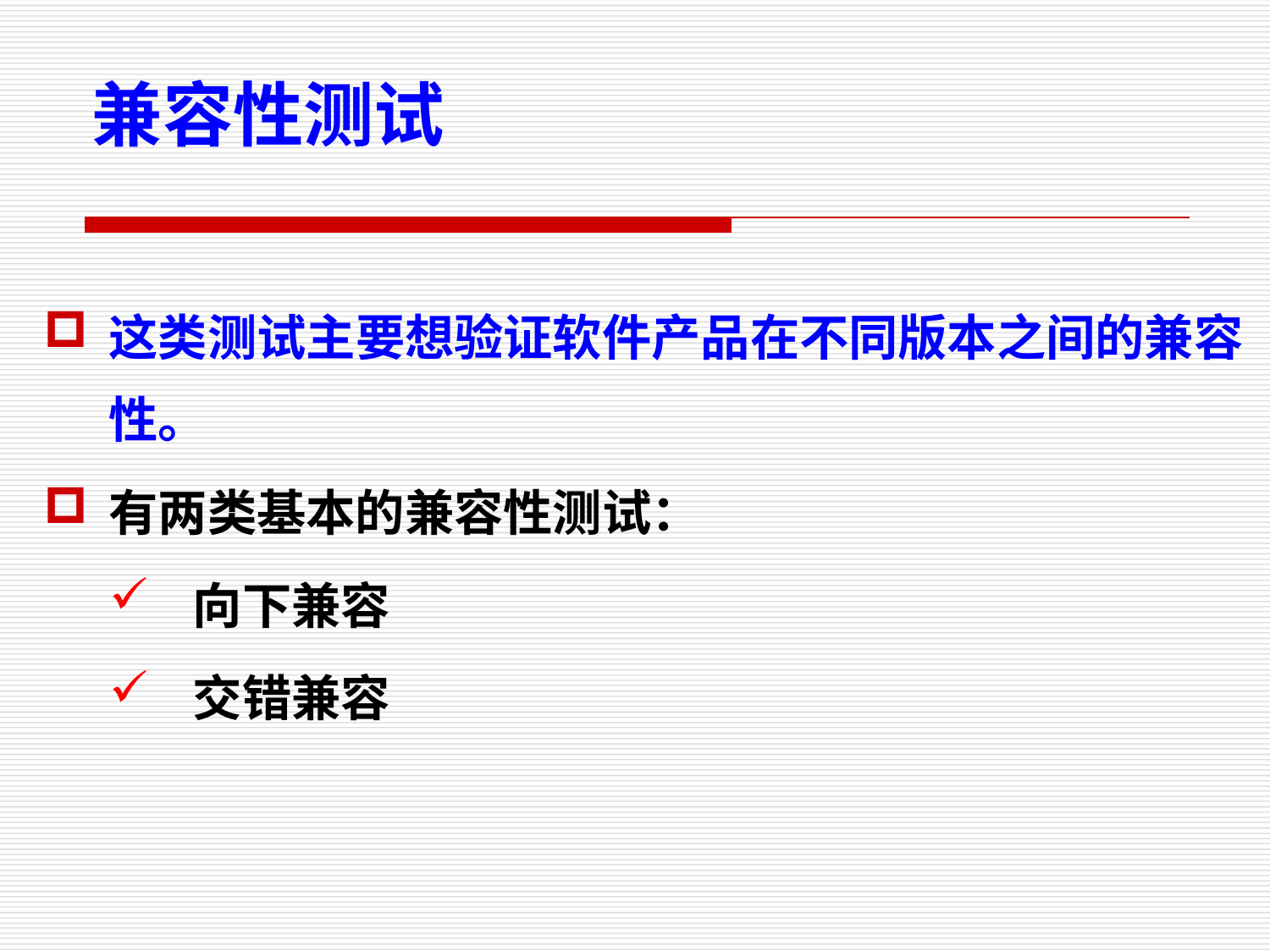

兼容性测试
这类测试主要想验证软件产品在不同版本之间的兼容性。
有两类基本的兼容性测试：
 向下兼容
 交错兼容